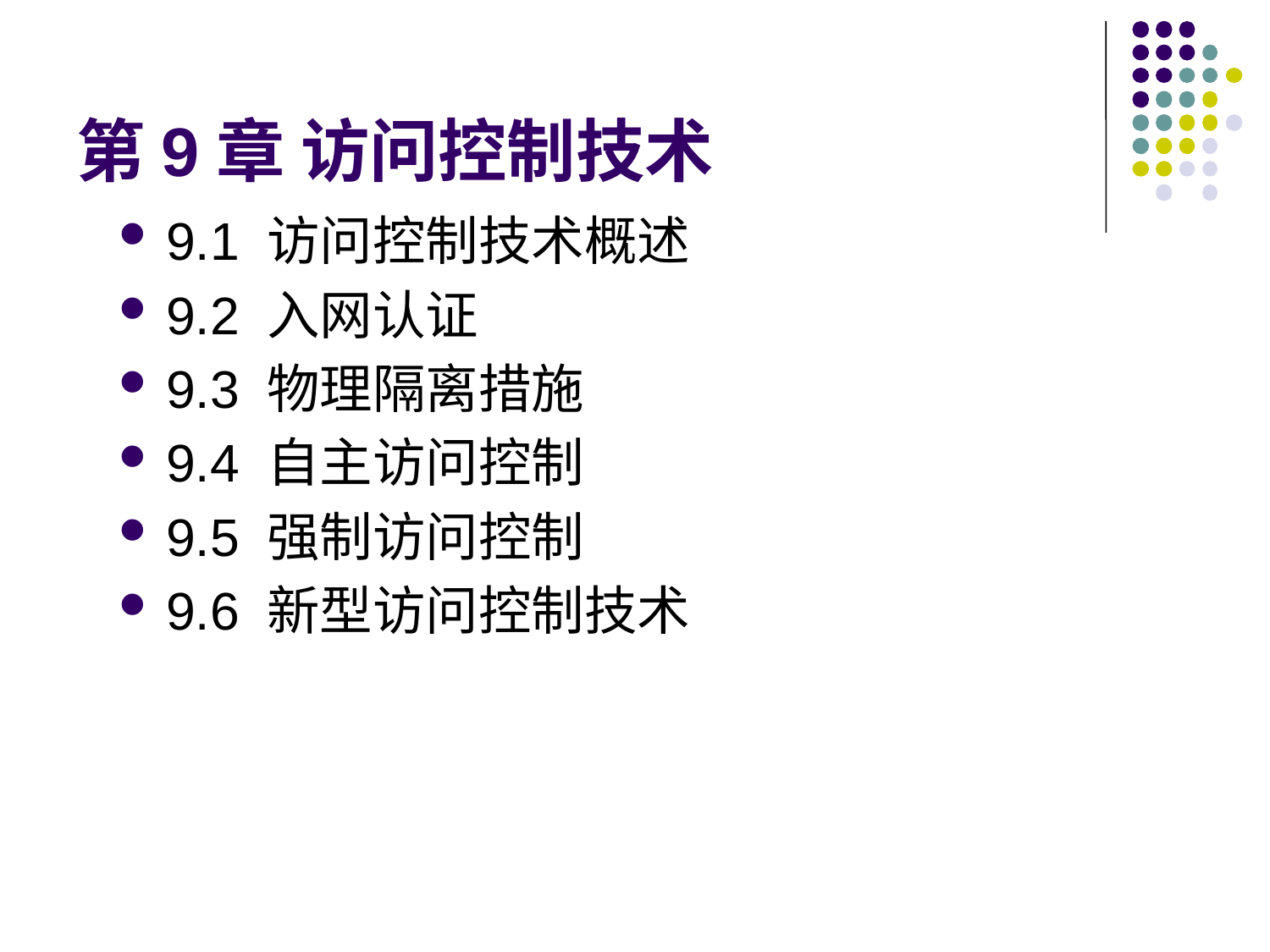

# 第9章 访问控制技术
9.1 访问控制技术概述
9.2 入网认证
9.3 物理隔离措施
9.4 自主访问控制
9.5 强制访问控制
9.6 新型访问控制技术